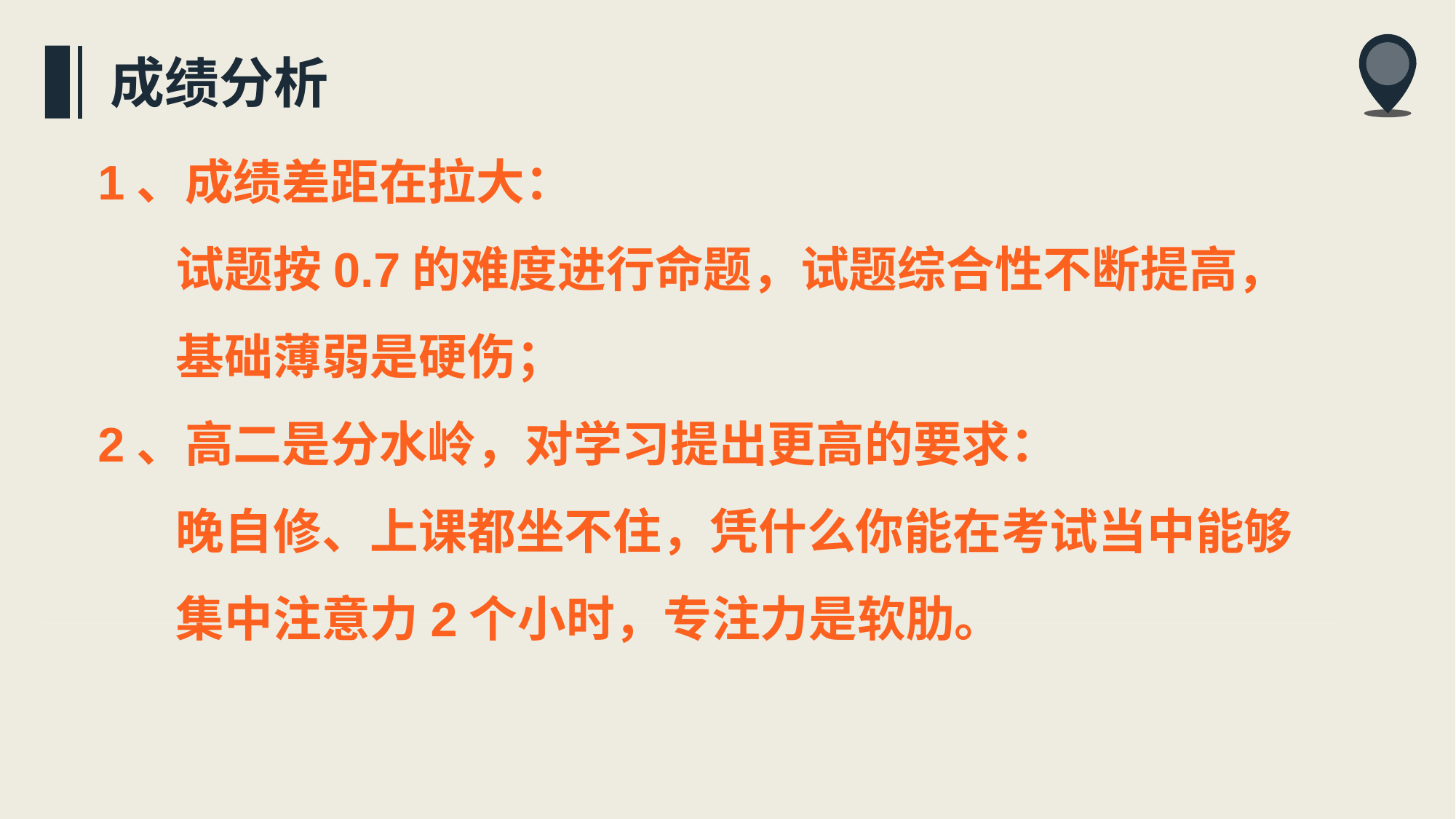

成绩分析

1、成绩差距在拉大：
      试题按0.7的难度进行命题，试题综合性不断提高，
      基础薄弱是硬伤；
2、高二是分水岭，对学习提出更高的要求：
      晚自修、上课都坐不住，凭什么你能在考试当中能够
      集中注意力2个小时，专注力是软肋。